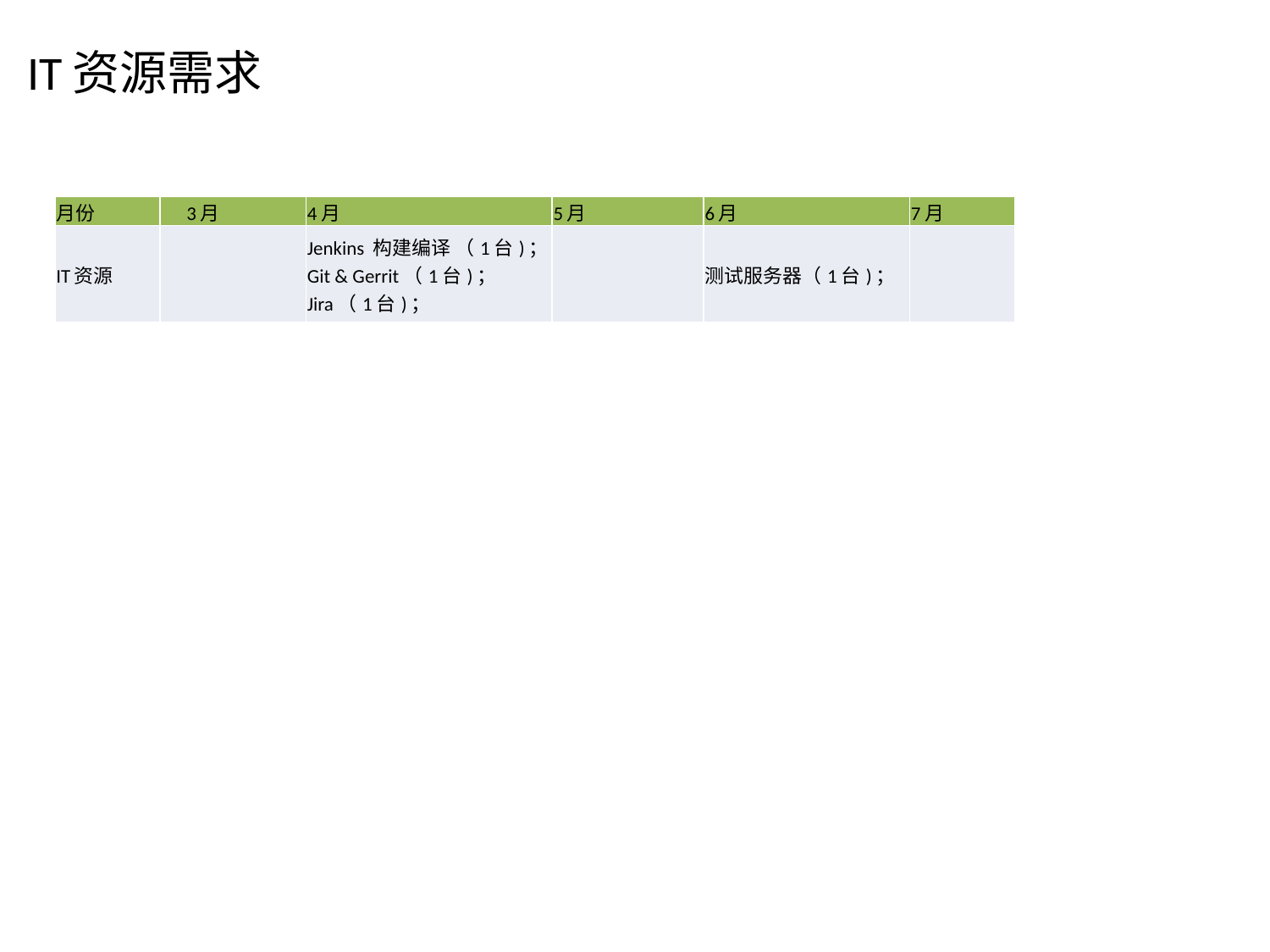

# IT资源需求
| 月份 | 3月 | 4月 | 5月 | 6月 | 7月 |
| --- | --- | --- | --- | --- | --- |
| IT资源 |  | Jenkins 构建编译 （1台)； Git & Gerrit（1台)； Jira（1台)； |  | 测试服务器（1台)； |  |